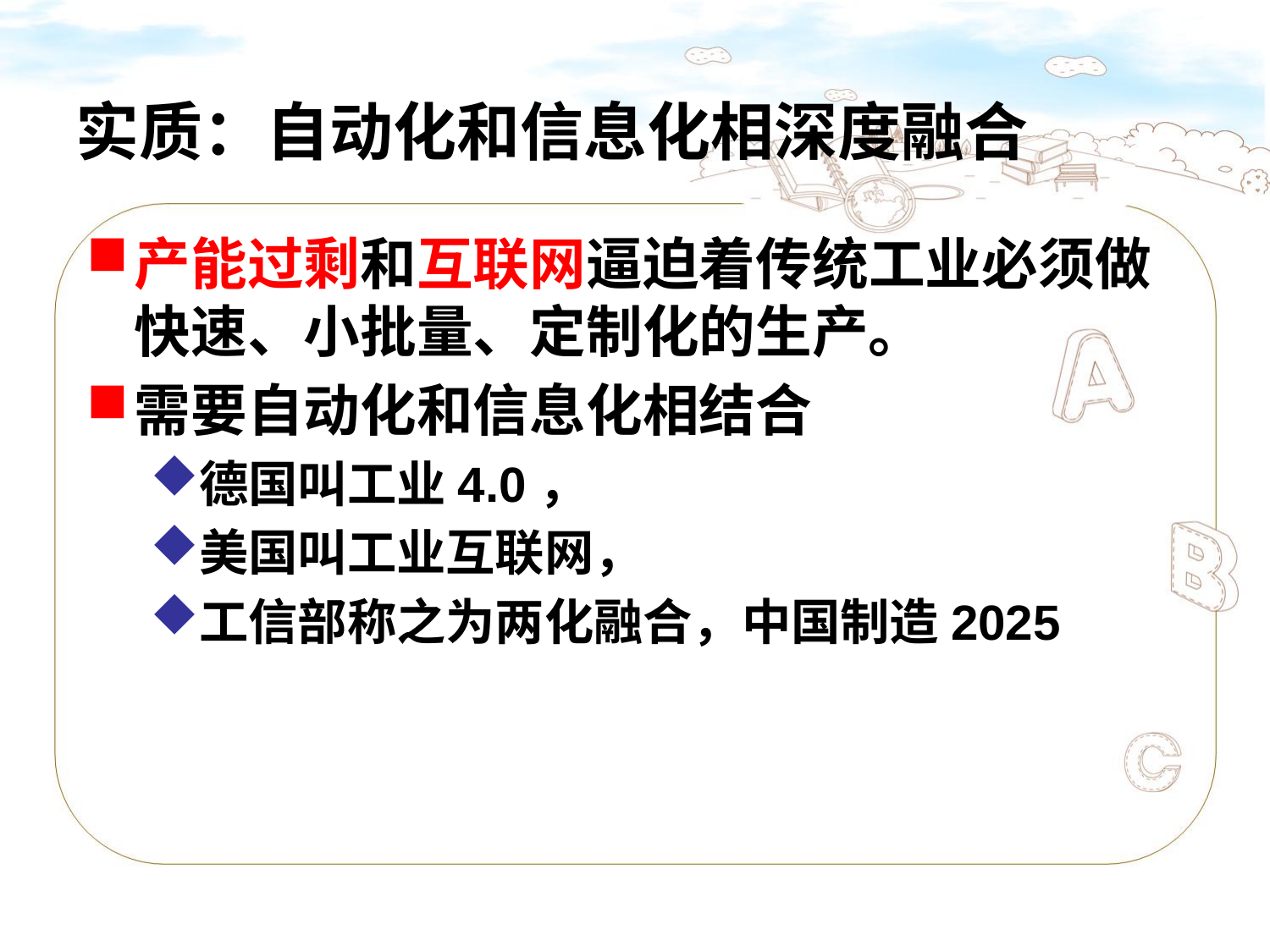

# 实质：自动化和信息化相深度融合
产能过剩和互联网逼迫着传统工业必须做快速、小批量、定制化的生产。
需要自动化和信息化相结合
德国叫工业4.0，
美国叫工业互联网，
工信部称之为两化融合，中国制造2025